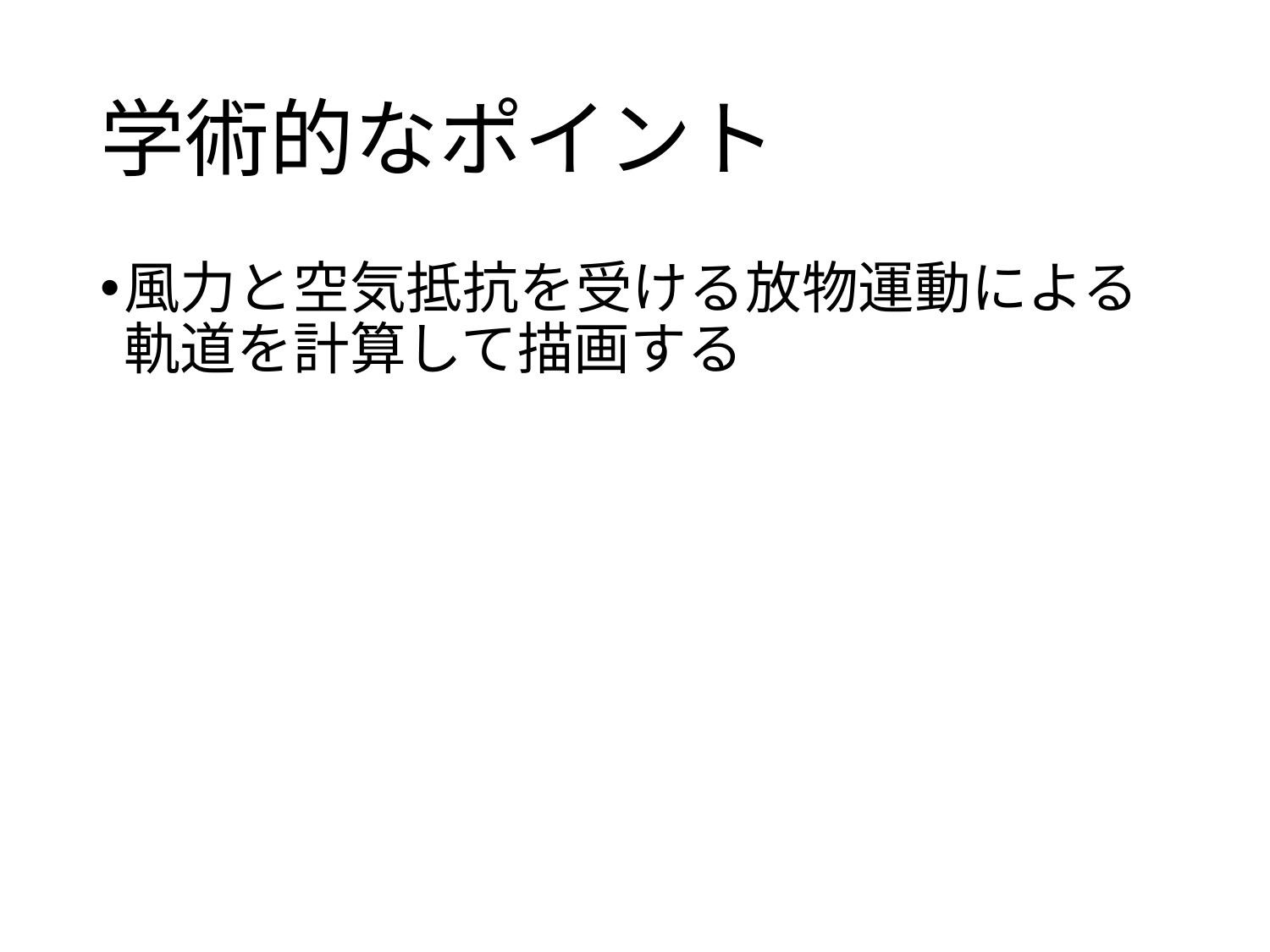

# 学術的なポイント
風力と空気抵抗を受ける放物運動による軌道を計算して描画する